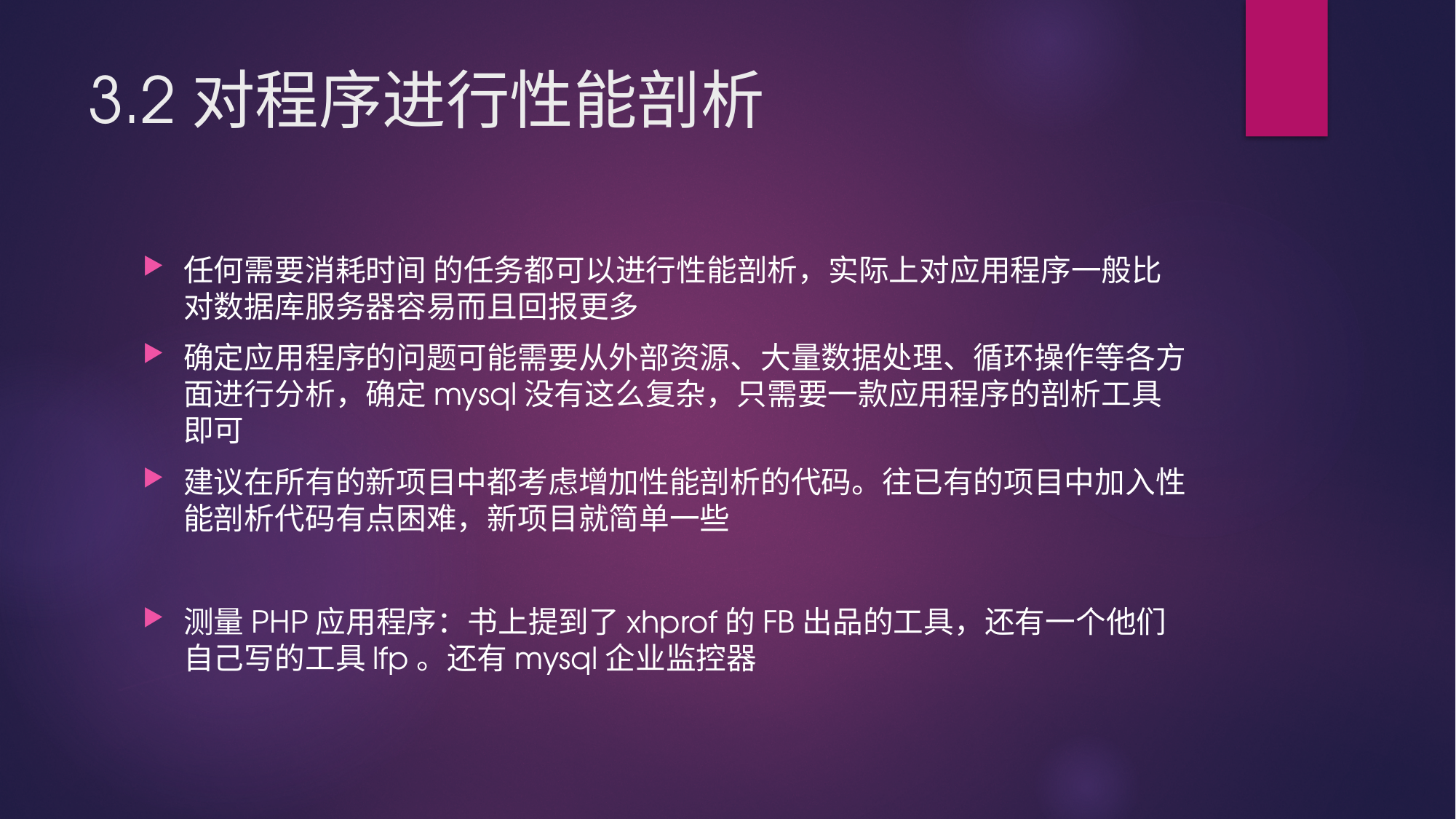

# 3.2对程序进行性能剖析
任何需要消耗时间 的任务都可以进行性能剖析，实际上对应用程序一般比对数据库服务器容易而且回报更多
确定应用程序的问题可能需要从外部资源、大量数据处理、循环操作等各方面进行分析，确定mysql没有这么复杂，只需要一款应用程序的剖析工具即可
建议在所有的新项目中都考虑增加性能剖析的代码。往已有的项目中加入性能剖析代码有点困难，新项目就简单一些

测量PHP应用程序：书上提到了xhprof的FB出品的工具，还有一个他们自己写的工具lfp。还有mysql企业监控器